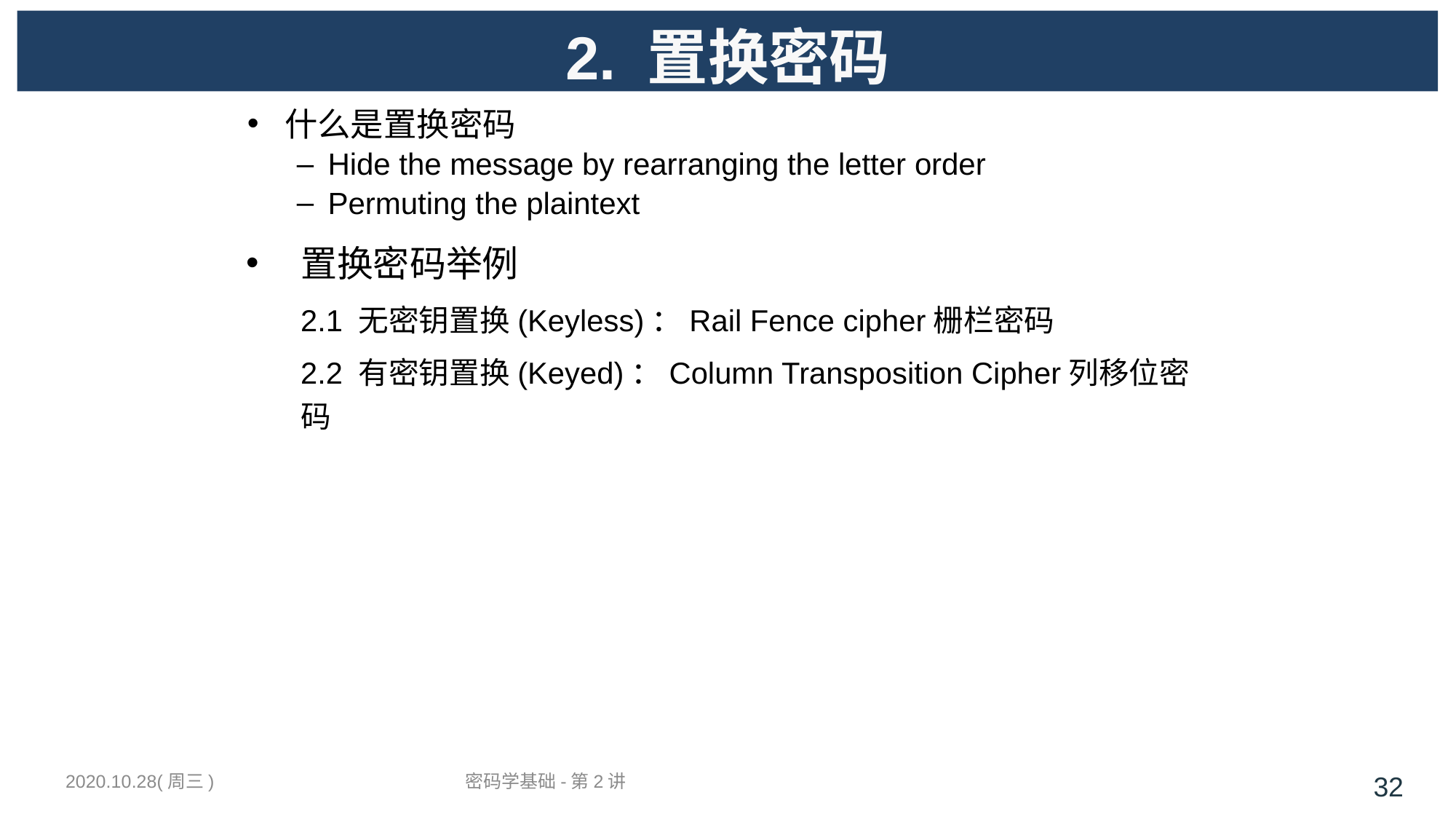

# 2. 置换密码
什么是置换密码
Hide the message by rearranging the letter order
Permuting the plaintext
置换密码举例
2.1 无密钥置换(Keyless)：Rail Fence cipher栅栏密码
2.2 有密钥置换(Keyed)：Column Transposition Cipher列移位密码
2020.10.28(周三)
密码学基础-第2讲